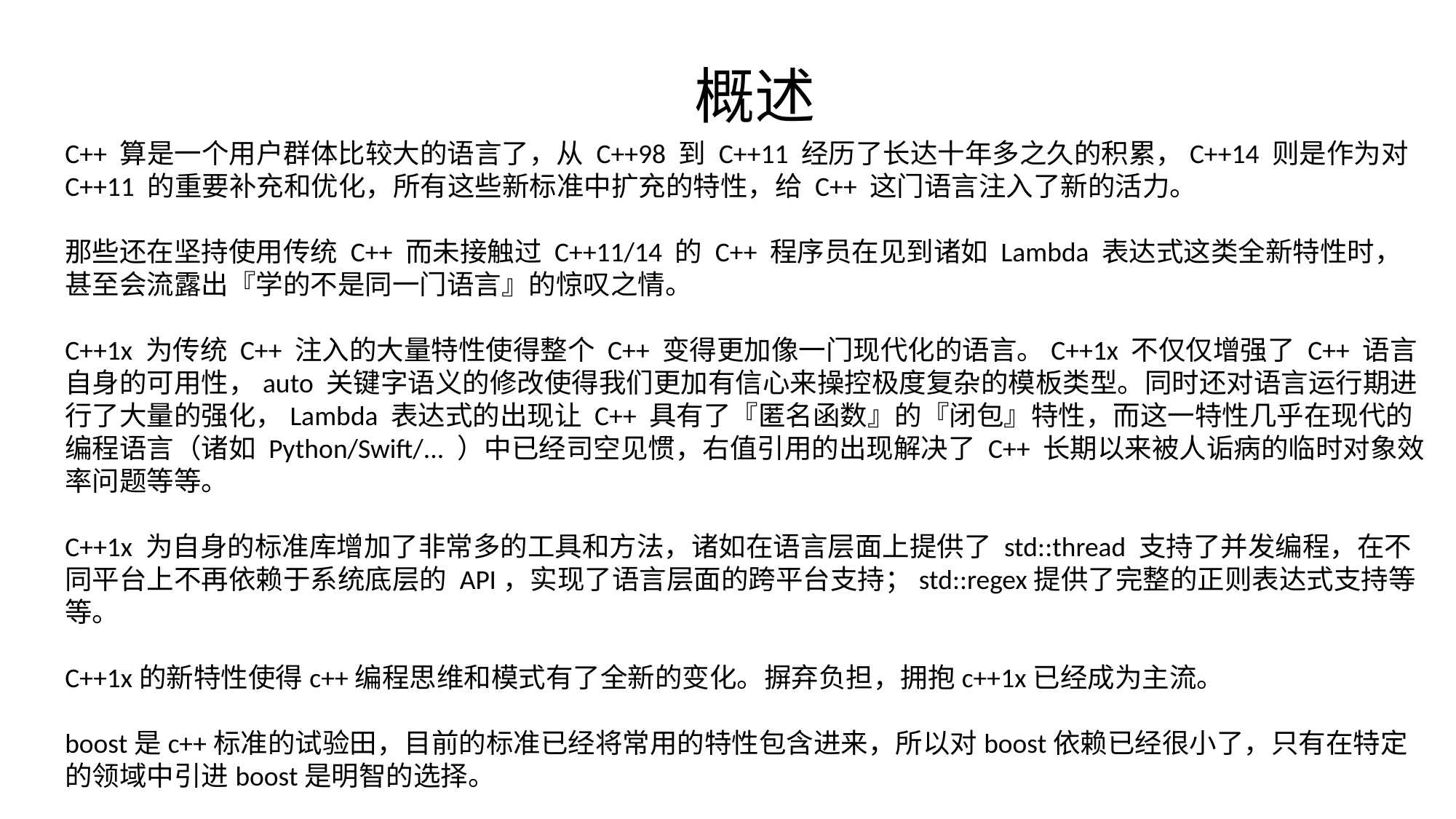

概述
C++ 算是一个用户群体比较大的语言了，从 C++98 到 C++11 经历了长达十年多之久的积累，C++14 则是作为对 C++11 的重要补充和优化，所有这些新标准中扩充的特性，给 C++ 这门语言注入了新的活力。

那些还在坚持使用传统 C++ 而未接触过 C++11/14 的 C++ 程序员在见到诸如 Lambda 表达式这类全新特性时，甚至会流露出『学的不是同一门语言』的惊叹之情。

C++1x 为传统 C++ 注入的大量特性使得整个 C++ 变得更加像一门现代化的语言。C++1x 不仅仅增强了 C++ 语言自身的可用性，auto 关键字语义的修改使得我们更加有信心来操控极度复杂的模板类型。同时还对语言运行期进行了大量的强化，Lambda 表达式的出现让 C++ 具有了『匿名函数』的『闭包』特性，而这一特性几乎在现代的编程语言（诸如 Python/Swift/... ）中已经司空见惯，右值引用的出现解决了 C++ 长期以来被人诟病的临时对象效率问题等等。

C++1x 为自身的标准库增加了非常多的工具和方法，诸如在语言层面上提供了 std::thread 支持了并发编程，在不同平台上不再依赖于系统底层的 API，实现了语言层面的跨平台支持；std::regex提供了完整的正则表达式支持等等。

C++1x的新特性使得c++编程思维和模式有了全新的变化。摒弃负担，拥抱c++1x已经成为主流。

boost是c++标准的试验田，目前的标准已经将常用的特性包含进来，所以对boost依赖已经很小了，只有在特定的领域中引进boost是明智的选择。